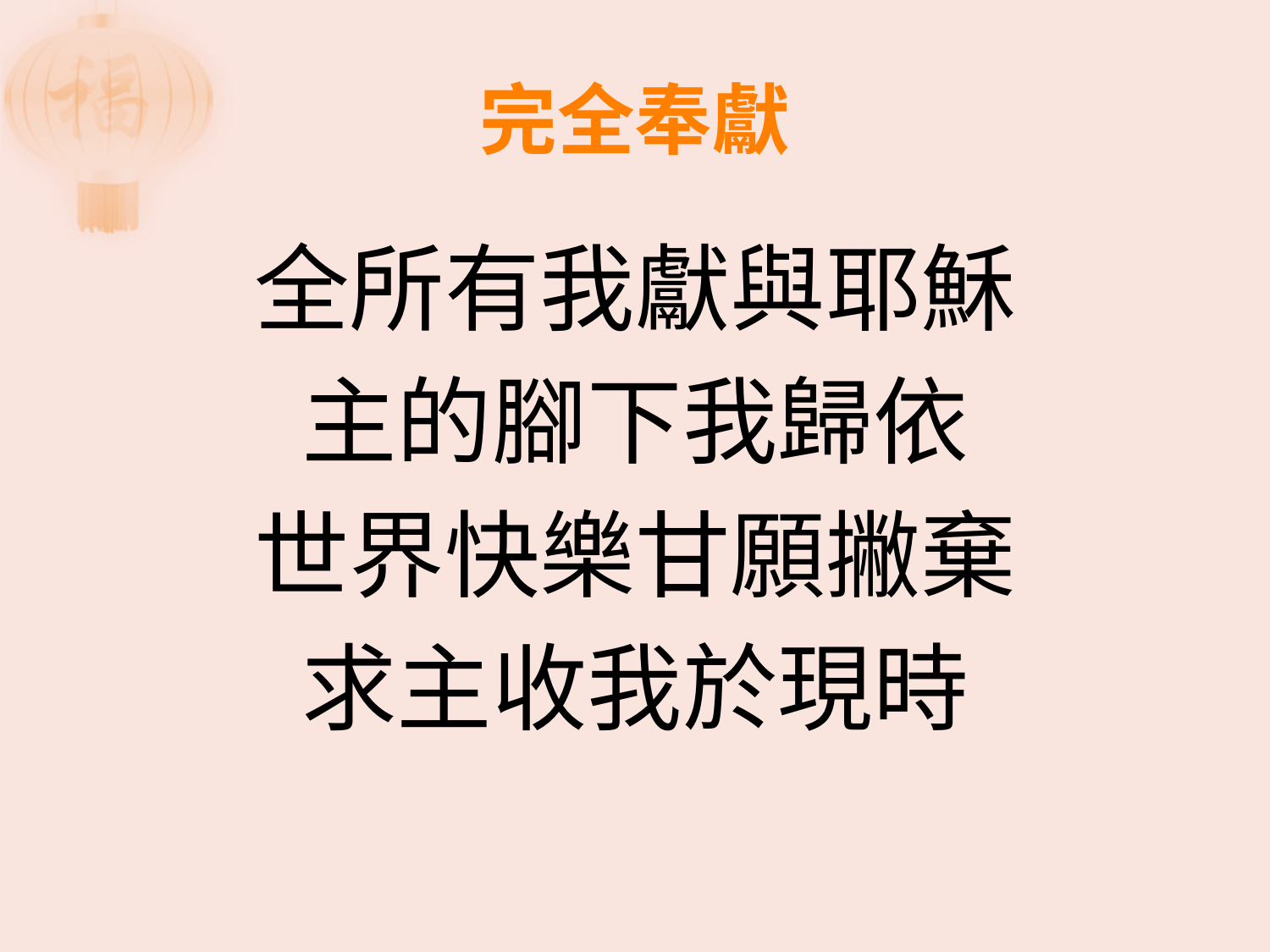

# 完全奉獻
全所有我獻與耶穌
主的腳下我歸依
世界快樂甘願撇棄
求主收我於現時